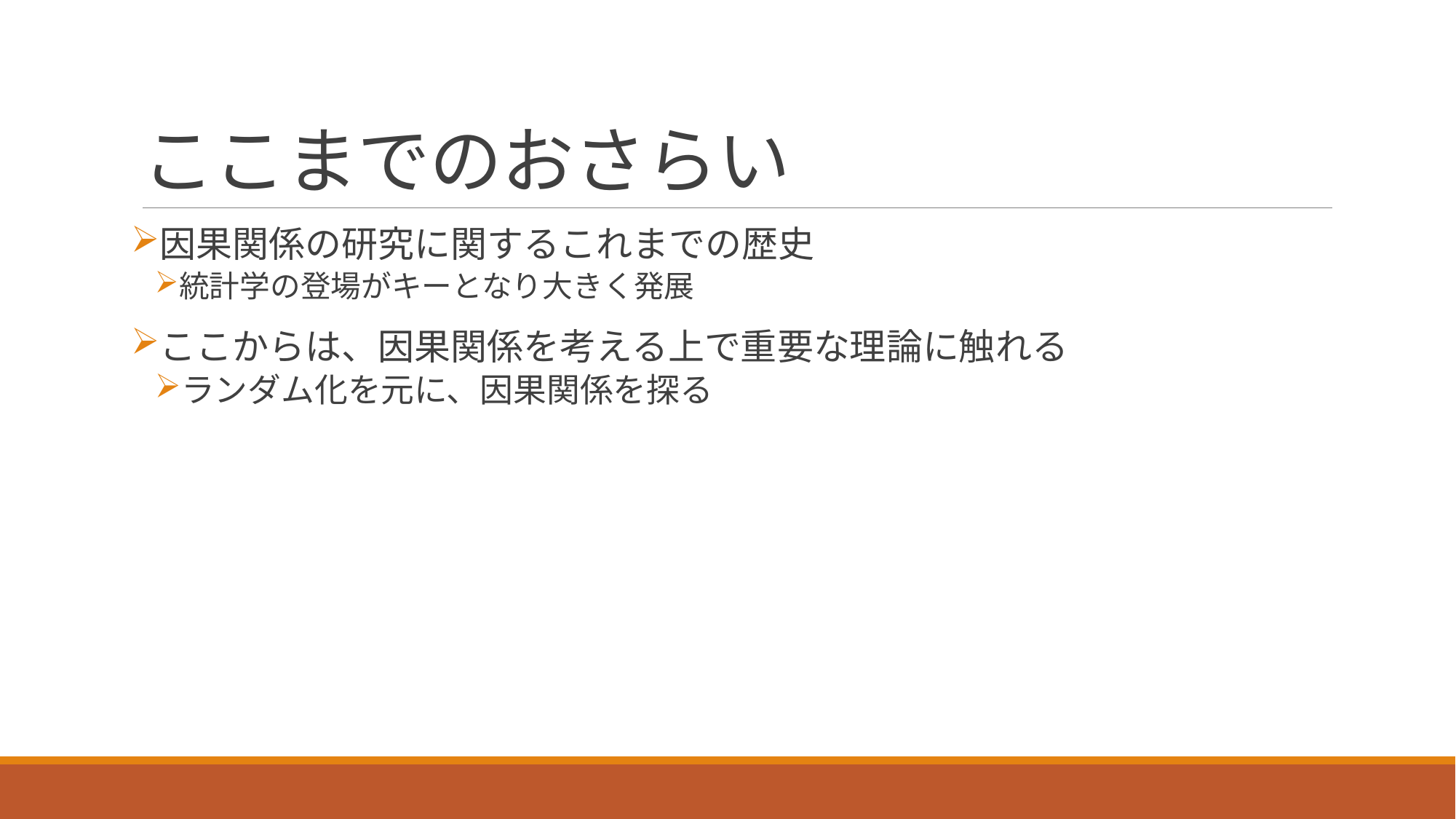

# ここまでのおさらい
因果関係の研究に関するこれまでの歴史
統計学の登場がキーとなり大きく発展
ここからは、因果関係を考える上で重要な理論に触れる
ランダム化を元に、因果関係を探る